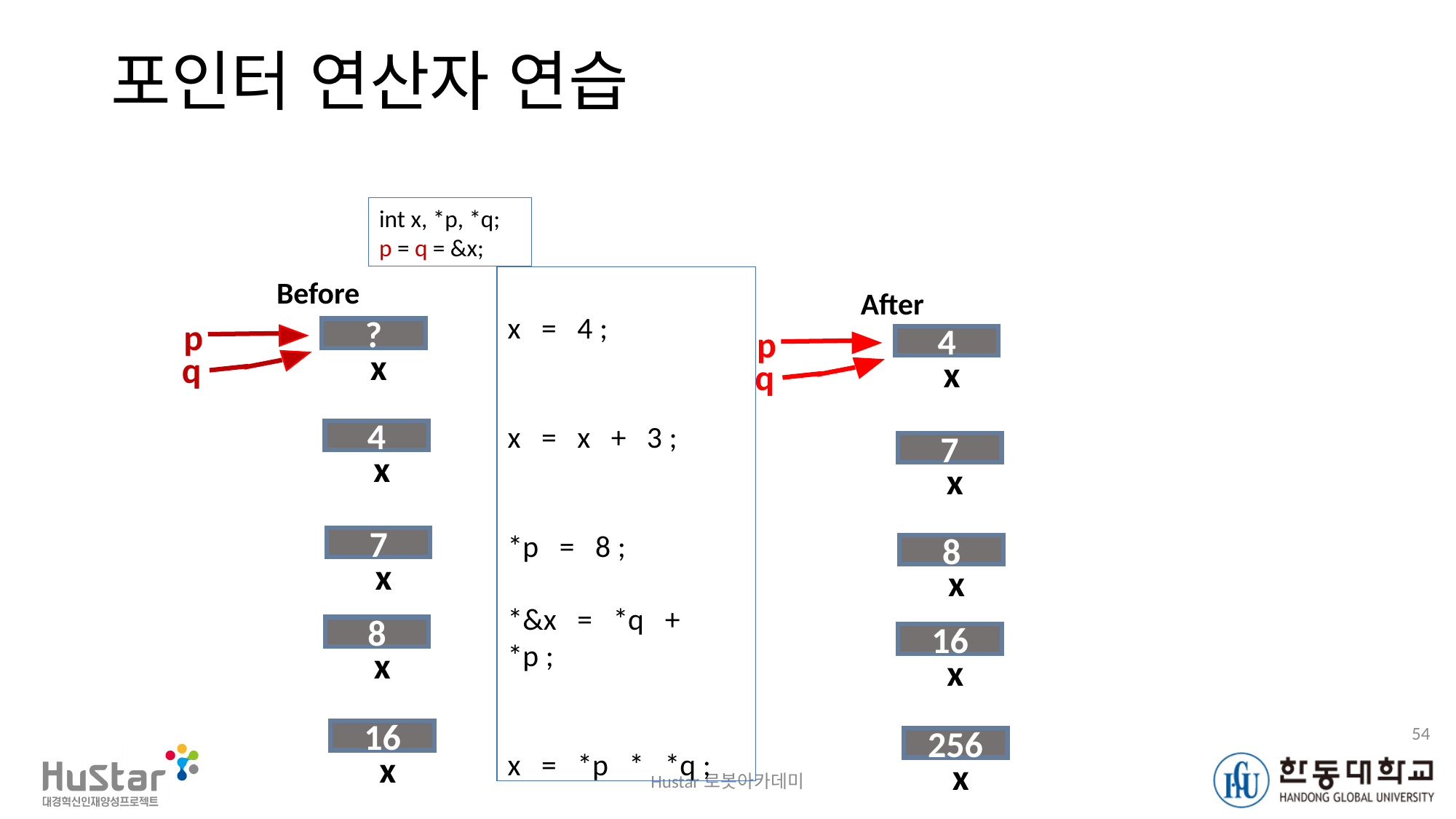

# 포인터 연산자 연습

int x, *p, *q;
p = q = &x;

x   =   4 ;

x   =   x   +   3 ;

*p   =   8 ;

*&x   =   *q   +   *p ;

x   =   *p   *   *q ;
Before
After
p
?

x
q

p
4

x
q

4
x
7
x
7
x
8
x
8
x
16
x
54
16
x
256
x
Hustar로봇아카데미